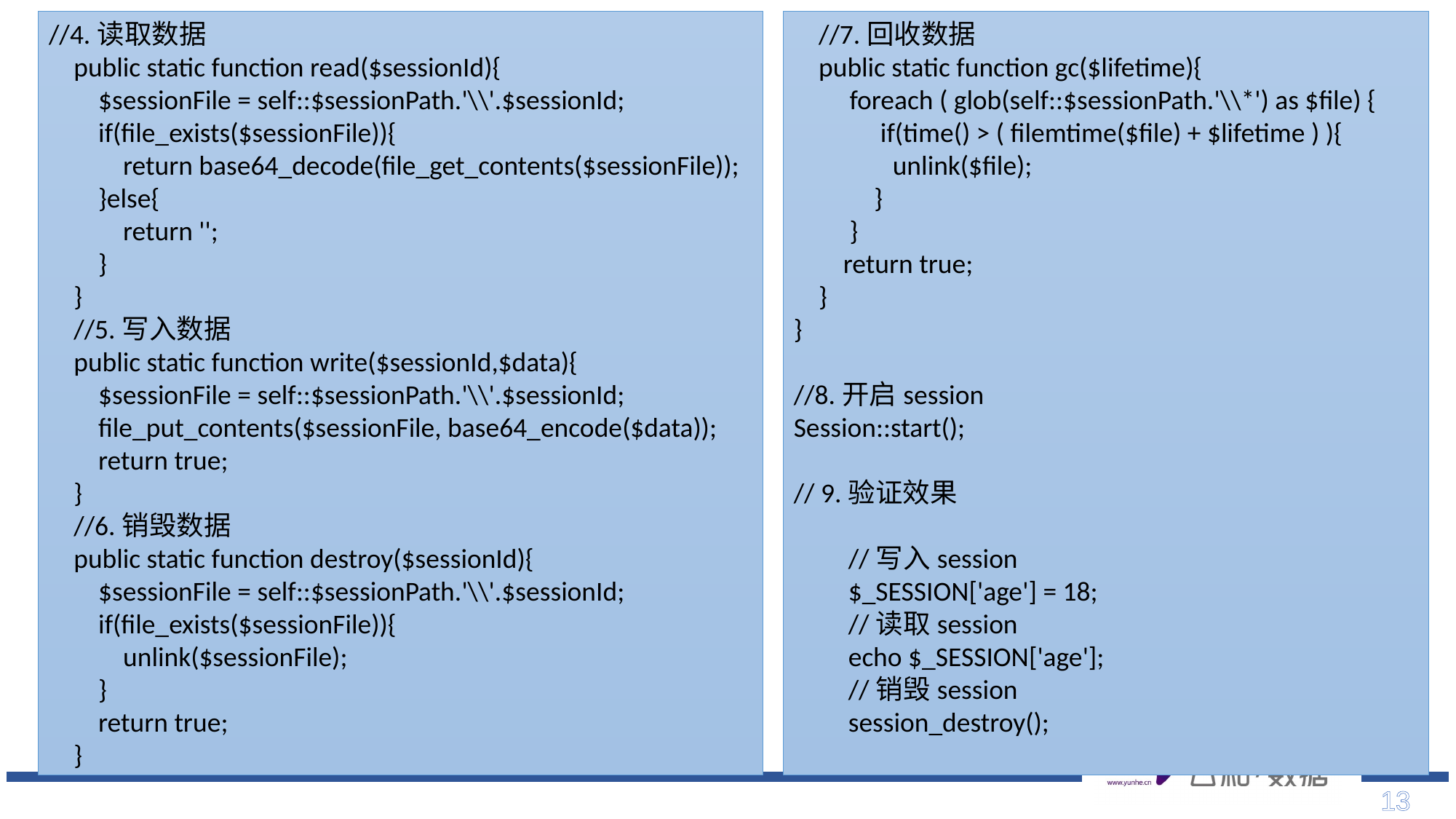

//4.读取数据
    public static function read($sessionId){
        $sessionFile = self::$sessionPath.'\\'.$sessionId;
        if(file_exists($sessionFile)){
            return base64_decode(file_get_contents($sessionFile));
        }else{
            return '';
        }
    }
    //5.写入数据
    public static function write($sessionId,$data){
        $sessionFile = self::$sessionPath.'\\'.$sessionId;
        file_put_contents($sessionFile, base64_encode($data));
        return true;
    }
    //6.销毁数据
    public static function destroy($sessionId){
        $sessionFile = self::$sessionPath.'\\'.$sessionId;
        if(file_exists($sessionFile)){
            unlink($sessionFile);
        }
        return true;
    }
    //7.回收数据
    public static function gc($lifetime){
         foreach ( glob(self::$sessionPath.'\\*') as $file) {
              if(time() > ( filemtime($file) + $lifetime ) ){
                unlink($file);
             }
         }
        return true;
    }
}

//8.开启session
Session::start();

// 9.验证效果

//写入session
$_SESSION['age'] = 18;
//读取session
echo $_SESSION['age'];
//销毁session
session_destroy();